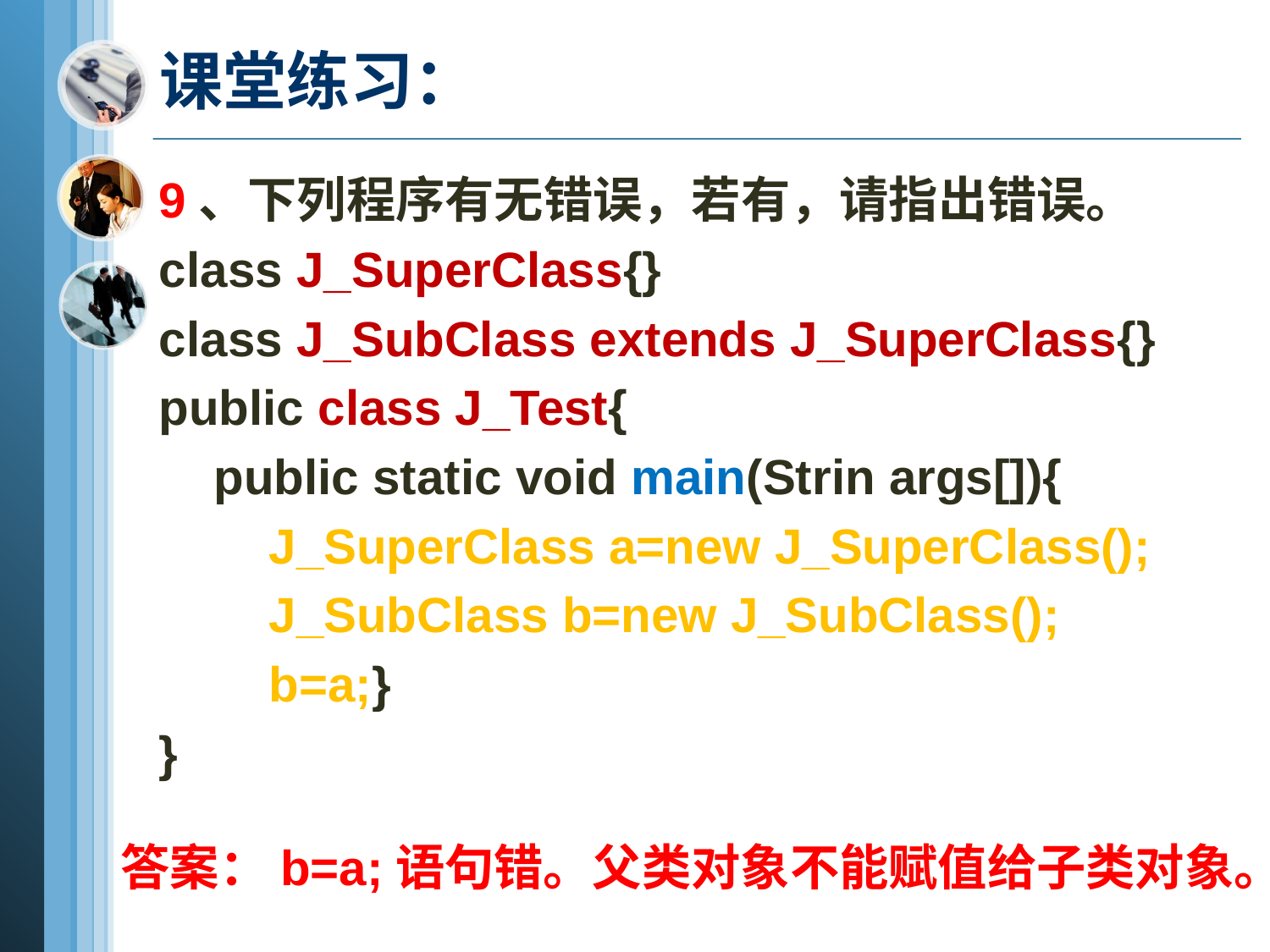

# 课堂练习：
9、下列程序有无错误，若有，请指出错误。
class J_SuperClass{}
class J_SubClass extends J_SuperClass{}
public class J_Test{
    public static void main(Strin args[]){
        J_SuperClass a=new J_SuperClass();
        J_SubClass b=new J_SubClass();
        b=a;}
}
答案：b=a;语句错。父类对象不能赋值给子类对象。